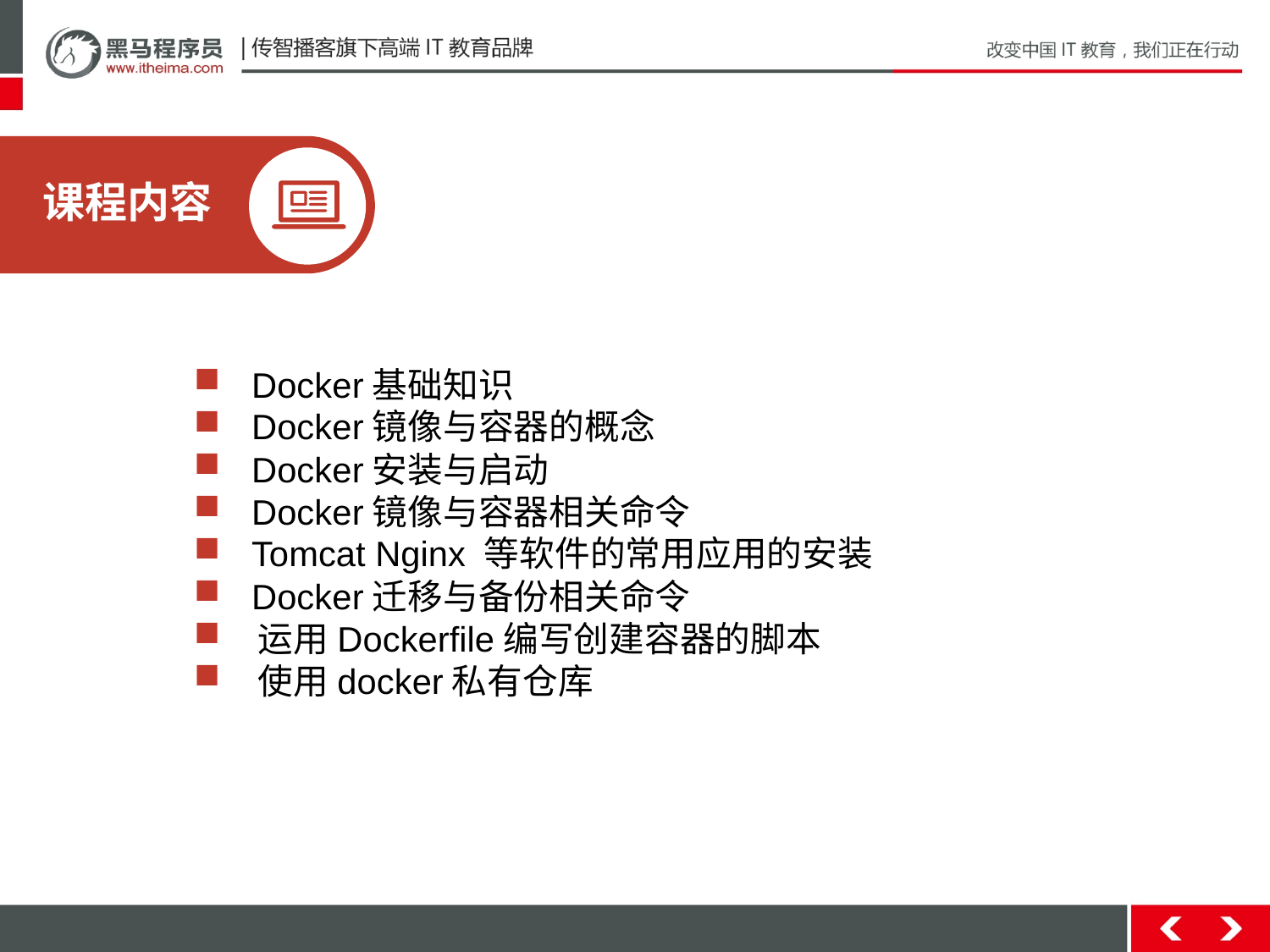

课程内容

 Docker基础知识
 Docker镜像与容器的概念
 Docker安装与启动
 Docker镜像与容器相关命令
 Tomcat Nginx 等软件的常用应用的安装
 Docker迁移与备份相关命令
 运用Dockerfile编写创建容器的脚本
 使用docker私有仓库